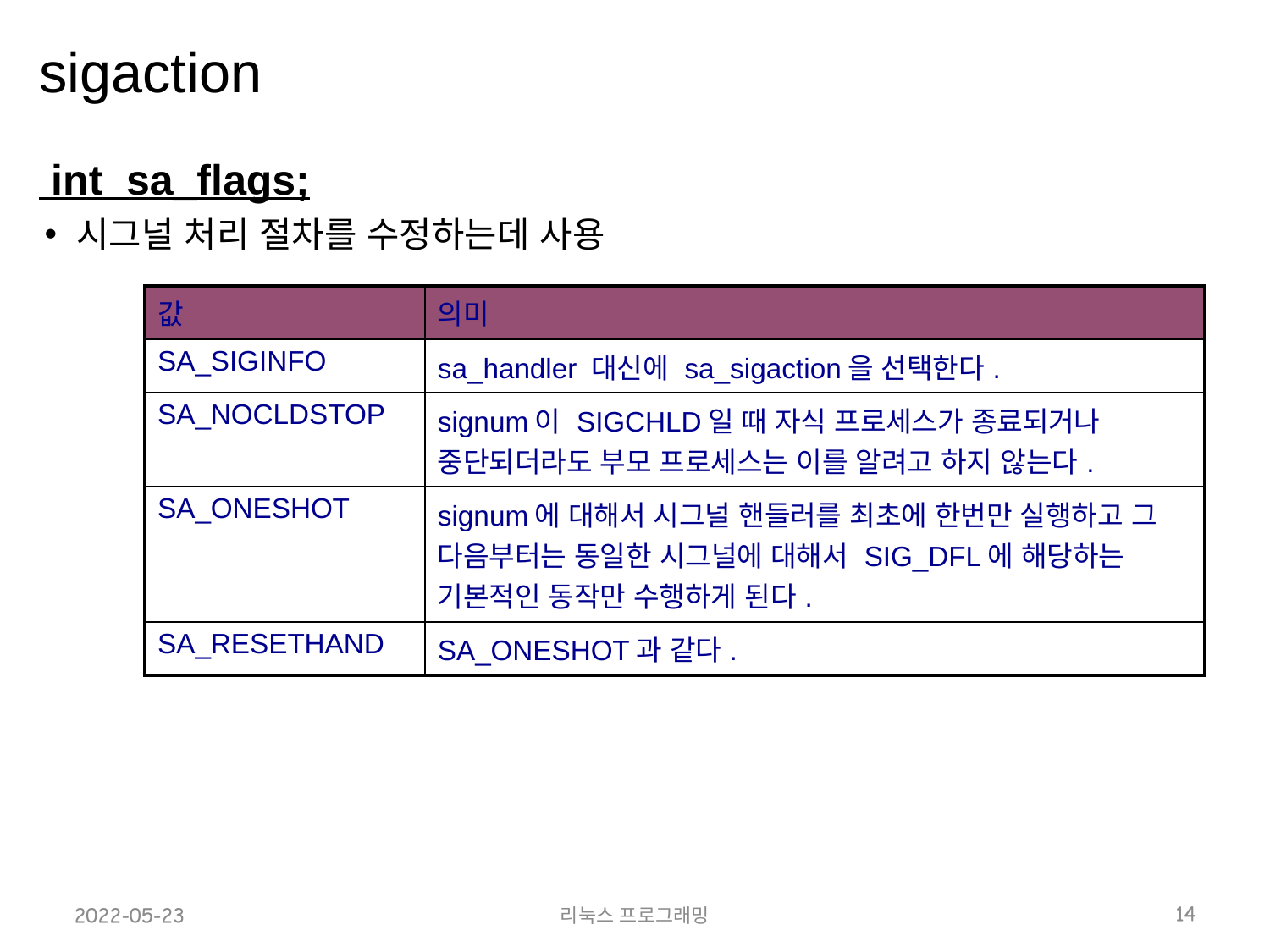

# sigaction
 int  sa_flags;
시그널 처리 절차를 수정하는데 사용

| 값 | 의미 |
| --- | --- |
| SA\_SIGINFO | sa\_handler 대신에 sa\_sigaction을 선택한다. |
| SA\_NOCLDSTOP | signum이 SIGCHLD일 때 자식 프로세스가 종료되거나 중단되더라도 부모 프로세스는 이를 알려고 하지 않는다. |
| SA\_ONESHOT | signum에 대해서 시그널 핸들러를 최초에 한번만 실행하고 그 다음부터는 동일한 시그널에 대해서 SIG\_DFL에 해당하는 기본적인 동작만 수행하게 된다. |
| SA\_RESETHAND | SA\_ONESHOT과 같다. |
2022-05-23
리눅스 프로그래밍
14